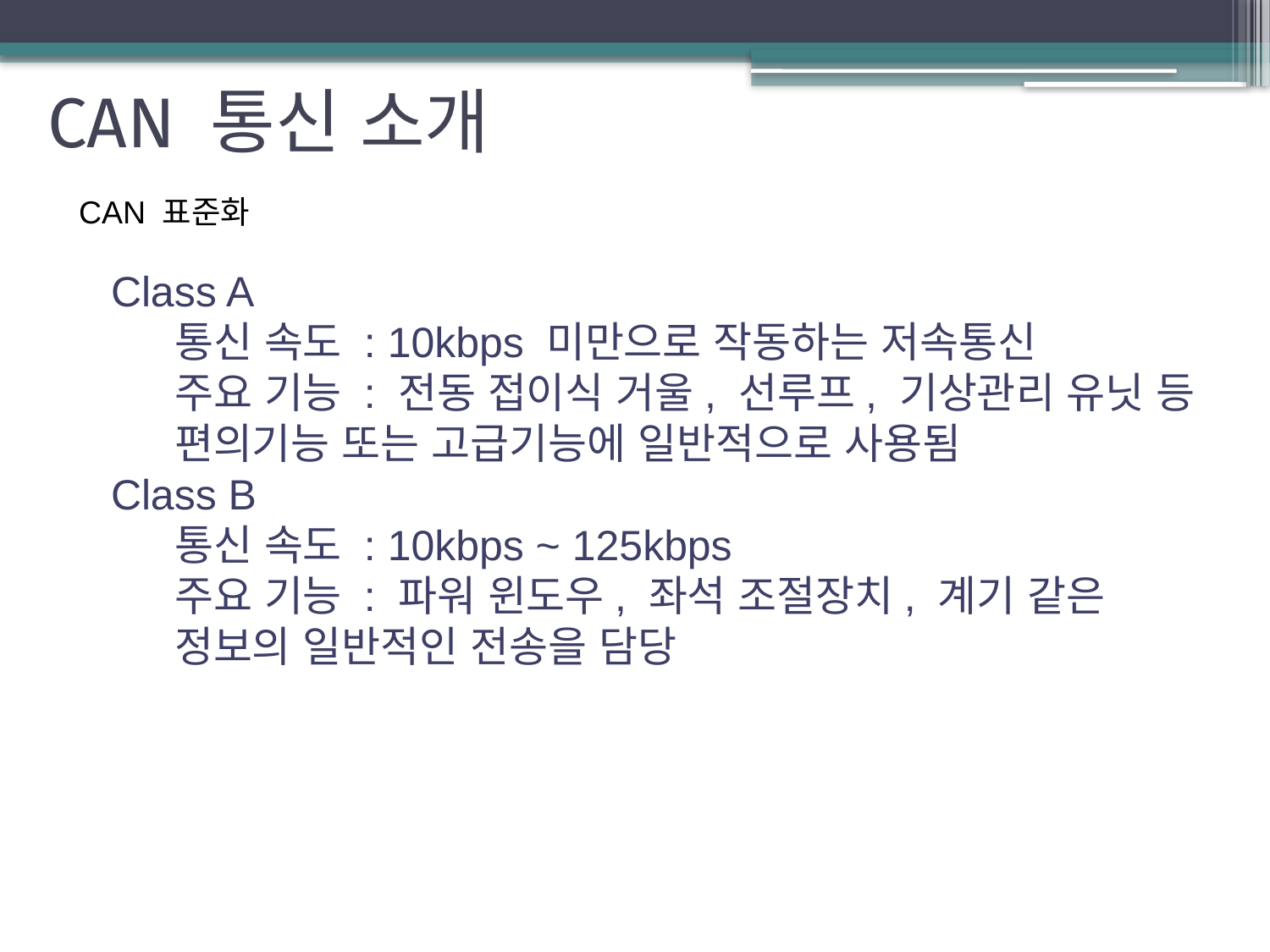

# CAN 통신 소개
CAN 표준화
Class A
통신 속도 : 10kbps 미만으로 작동하는 저속통신
주요 기능 : 전동 접이식 거울, 선루프, 기상관리 유닛 등 편의기능 또는 고급기능에 일반적으로 사용됨
Class B
통신 속도 : 10kbps ~ 125kbps
주요 기능 : 파워 윈도우, 좌석 조절장치, 계기 같은 정보의 일반적인 전송을 담당